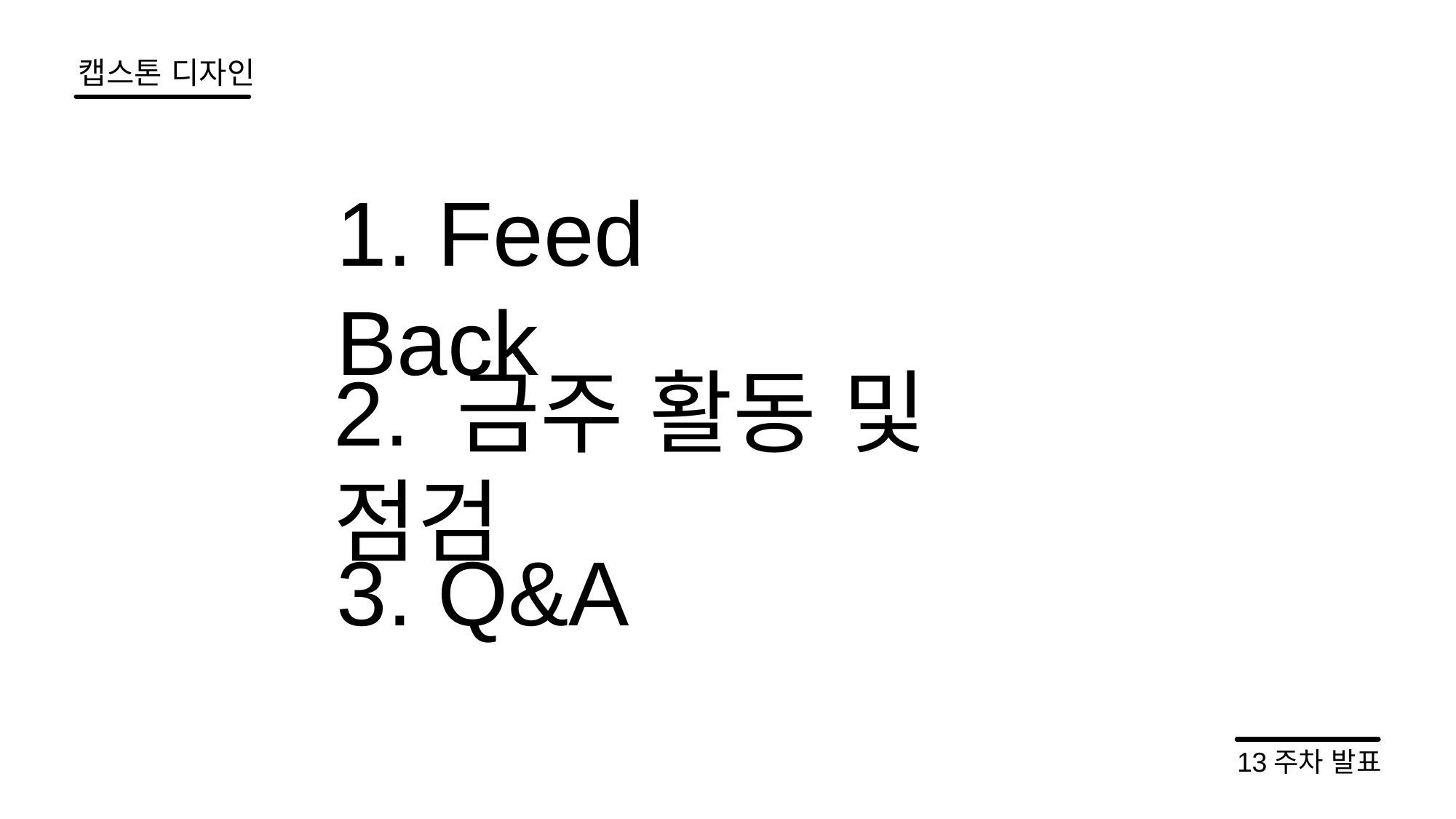

캡스톤 디자인
1. Feed Back
2. 금주 활동 및 점검
3. Q&A
13주차 발표